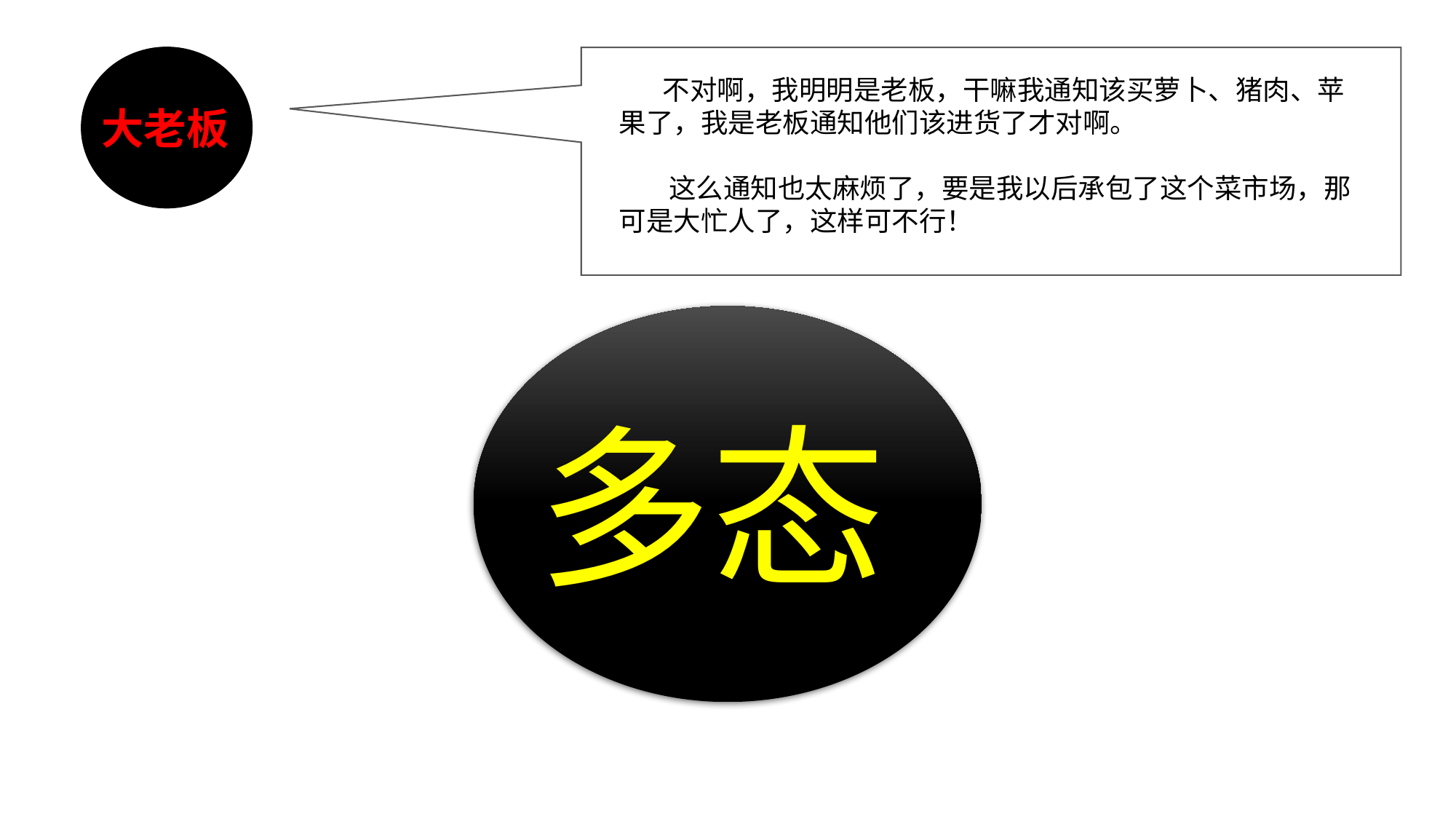

不对啊，我明明是老板，干嘛我通知该买萝卜、猪肉、苹果了，我是老板通知他们该进货了才对啊。

       这么通知也太麻烦了，要是我以后承包了这个菜市场，那可是大忙人了，这样可不行！

大老板

多态